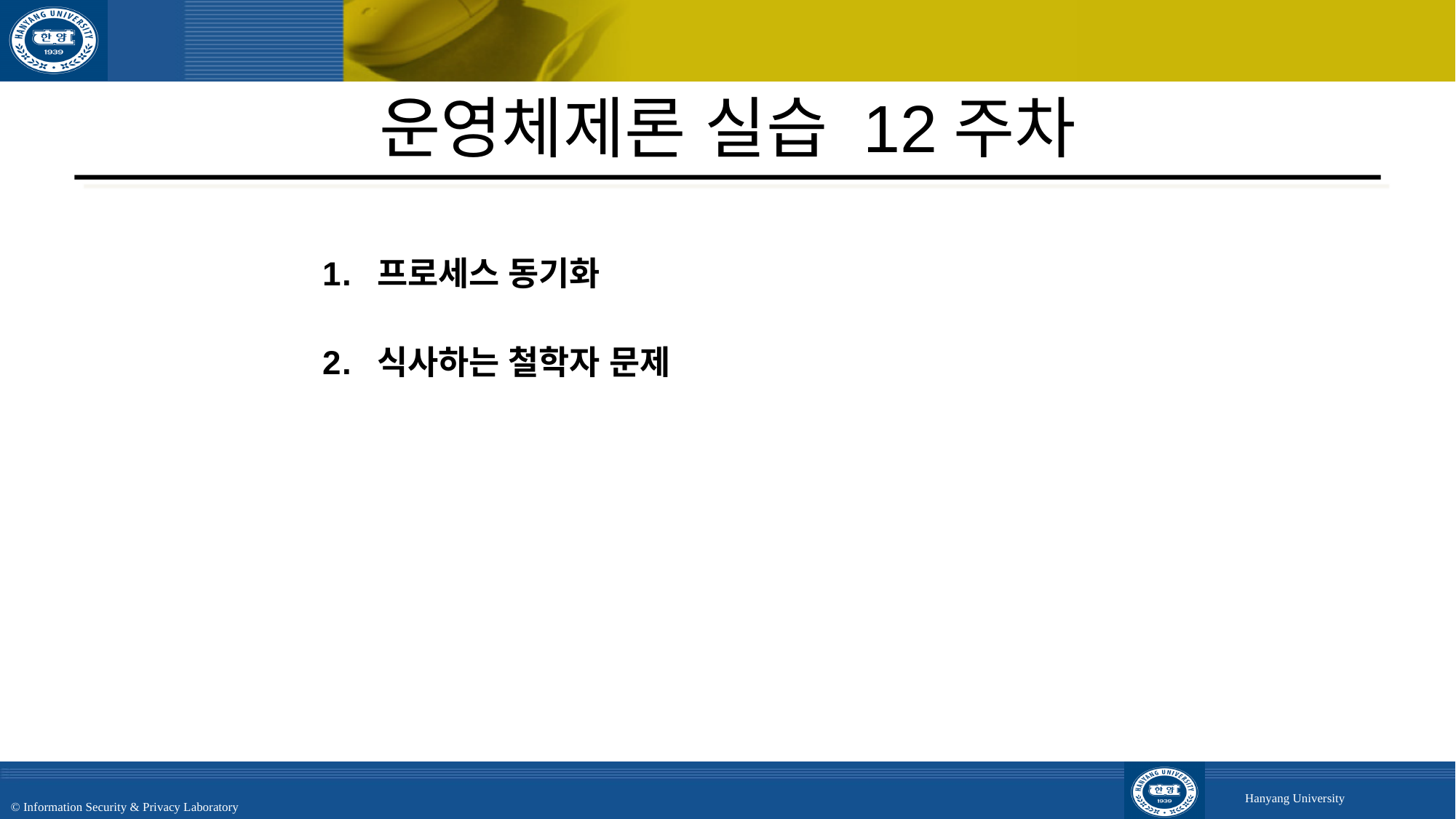

# 운영체제론 실습 12주차

프로세스 동기화

식사하는 철학자 문제